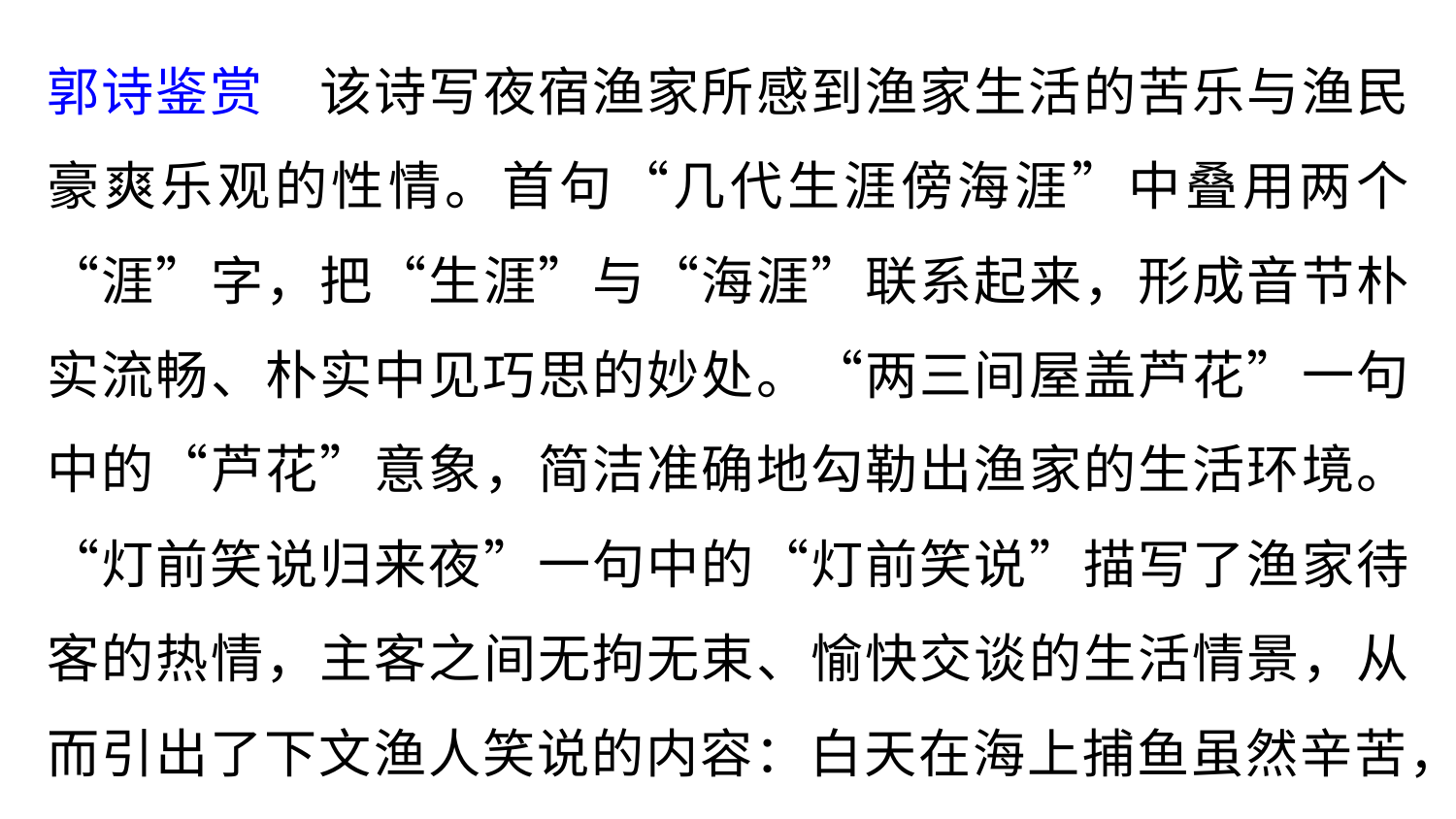

郭诗鉴赏　该诗写夜宿渔家所感到渔家生活的苦乐与渔民豪爽乐观的性情。首句“几代生涯傍海涯”中叠用两个“涯”字，把“生涯”与“海涯”联系起来，形成音节朴实流畅、朴实中见巧思的妙处。“两三间屋盖芦花”一句中的“芦花”意象，简洁准确地勾勒出渔家的生活环境。“灯前笑说归来夜”一句中的“灯前笑说”描写了渔家待客的热情，主客之间无拘无束、愉快交谈的生活情景，从而引出了下文渔人笑说的内容：白天在海上捕鱼虽然辛苦，